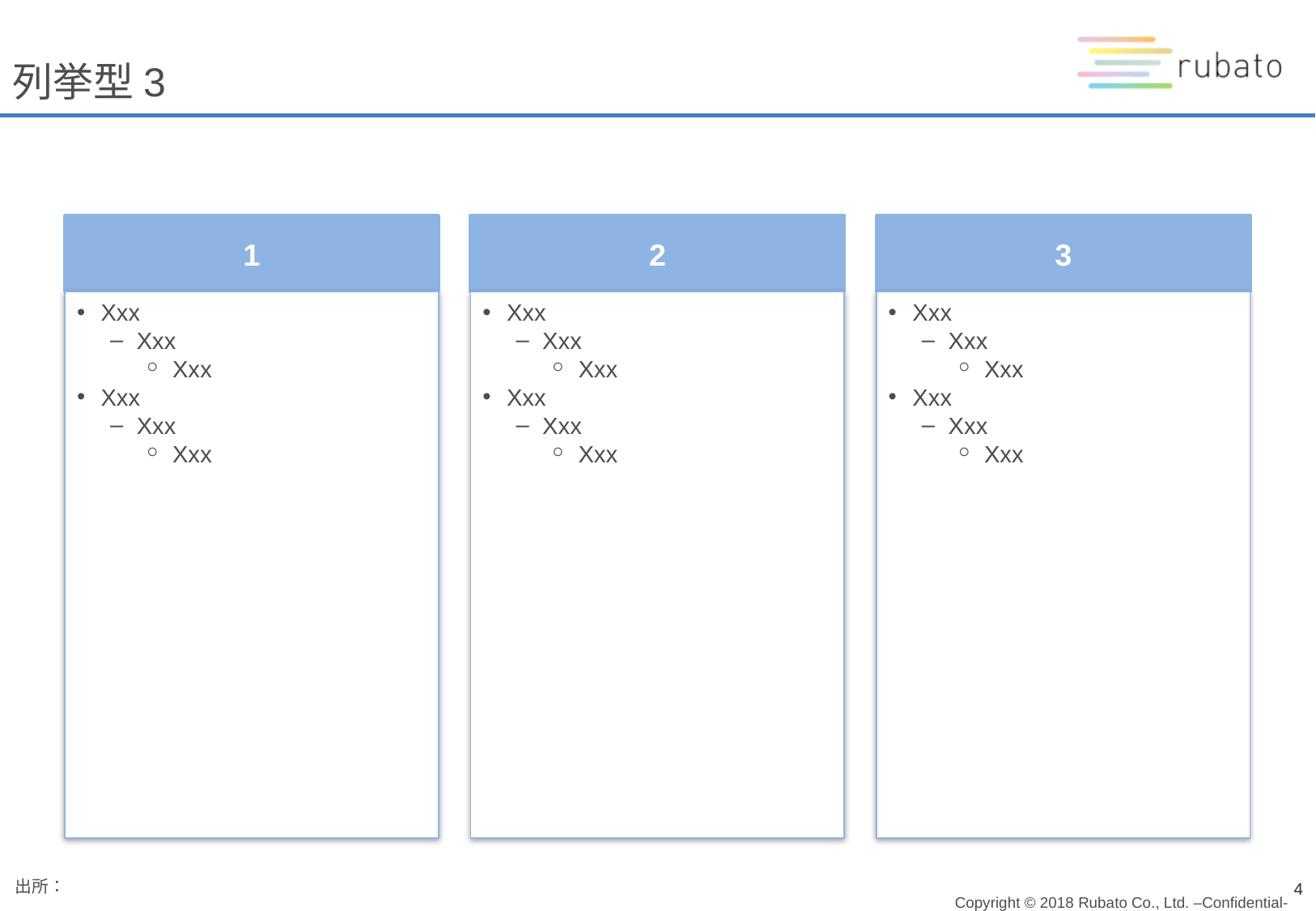

# 列挙型3

1
2
3
Xxx
Xxx
Xxx
Xxx
Xxx
Xxx
Xxx
Xxx
Xxx
Xxx
Xxx
Xxx
Xxx
Xxx
Xxx
Xxx
Xxx
Xxx
出所：
4